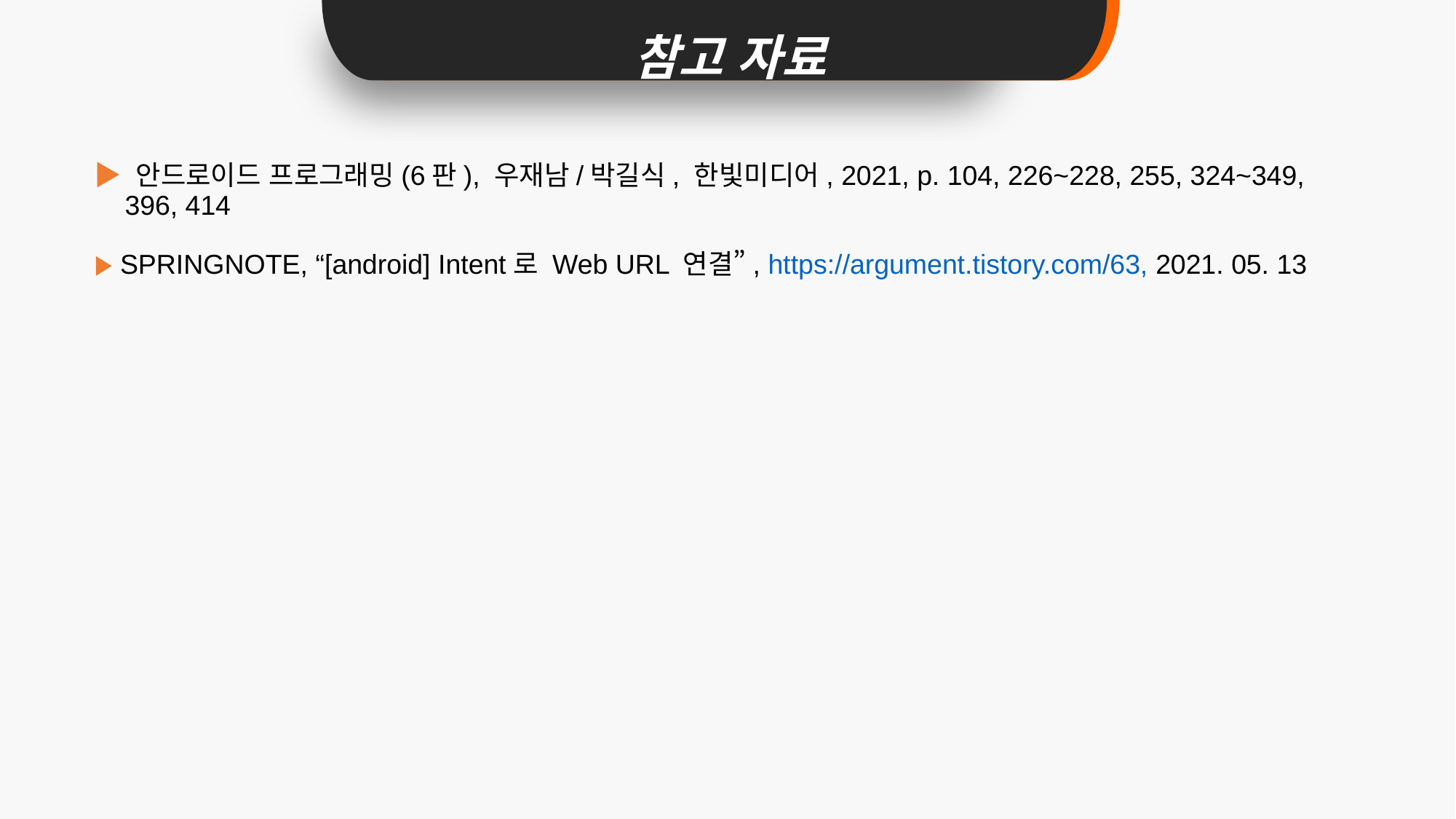

참고 자료

▶ 안드로이드 프로그래밍(6판), 우재남/박길식, 한빛미디어, 2021, p. 104, 226~228, 255, 324~349,
    396, 414

▶ SPRINGNOTE, “[android] Intent로 Web URL 연결”, https://argument.tistory.com/63, 2021. 05. 13